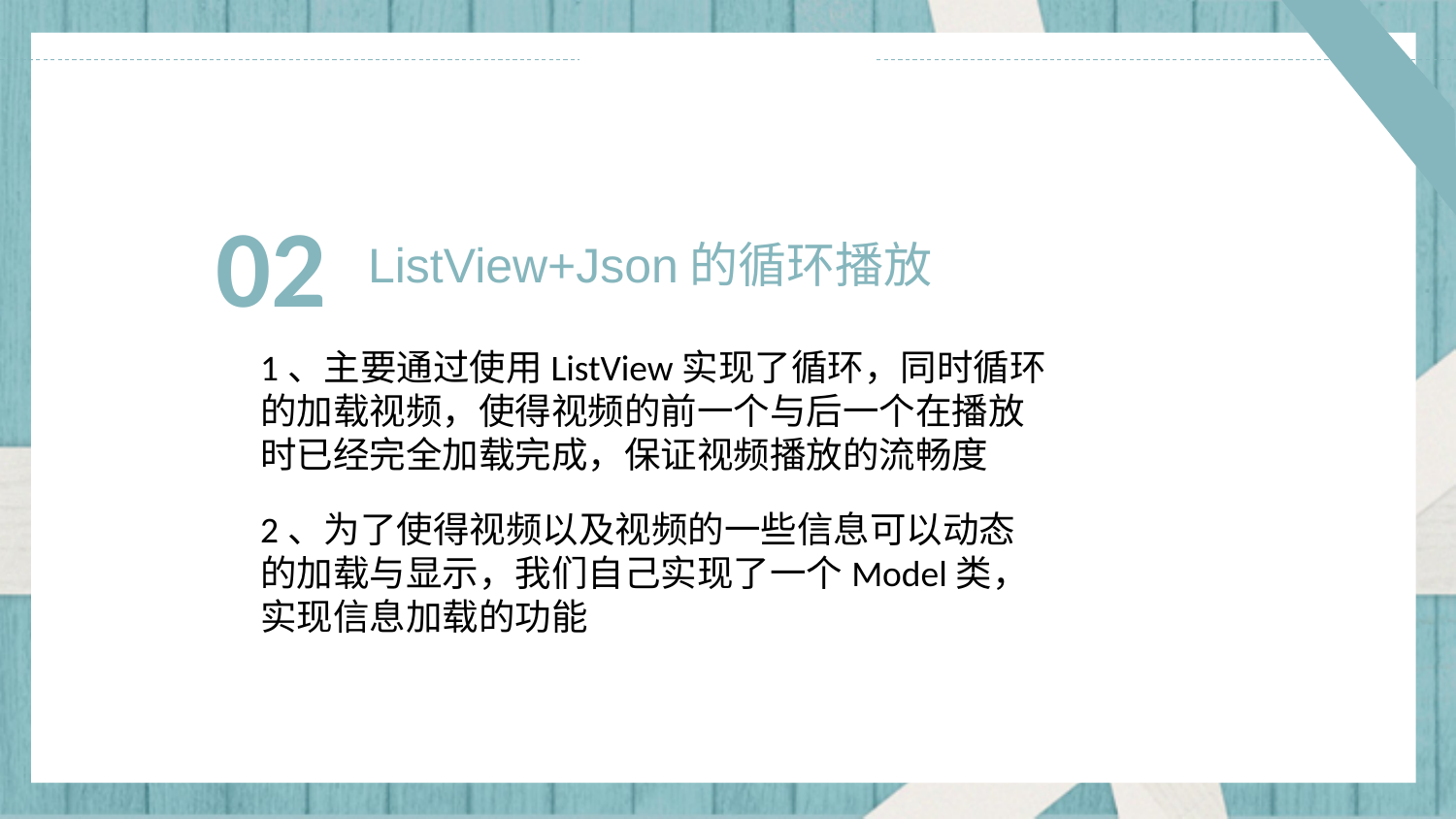

02
ListView+Json的循环播放
1、主要通过使用ListView实现了循环，同时循环的加载视频，使得视频的前一个与后一个在播放时已经完全加载完成，保证视频播放的流畅度
2、为了使得视频以及视频的一些信息可以动态的加载与显示，我们自己实现了一个Model类，实现信息加载的功能